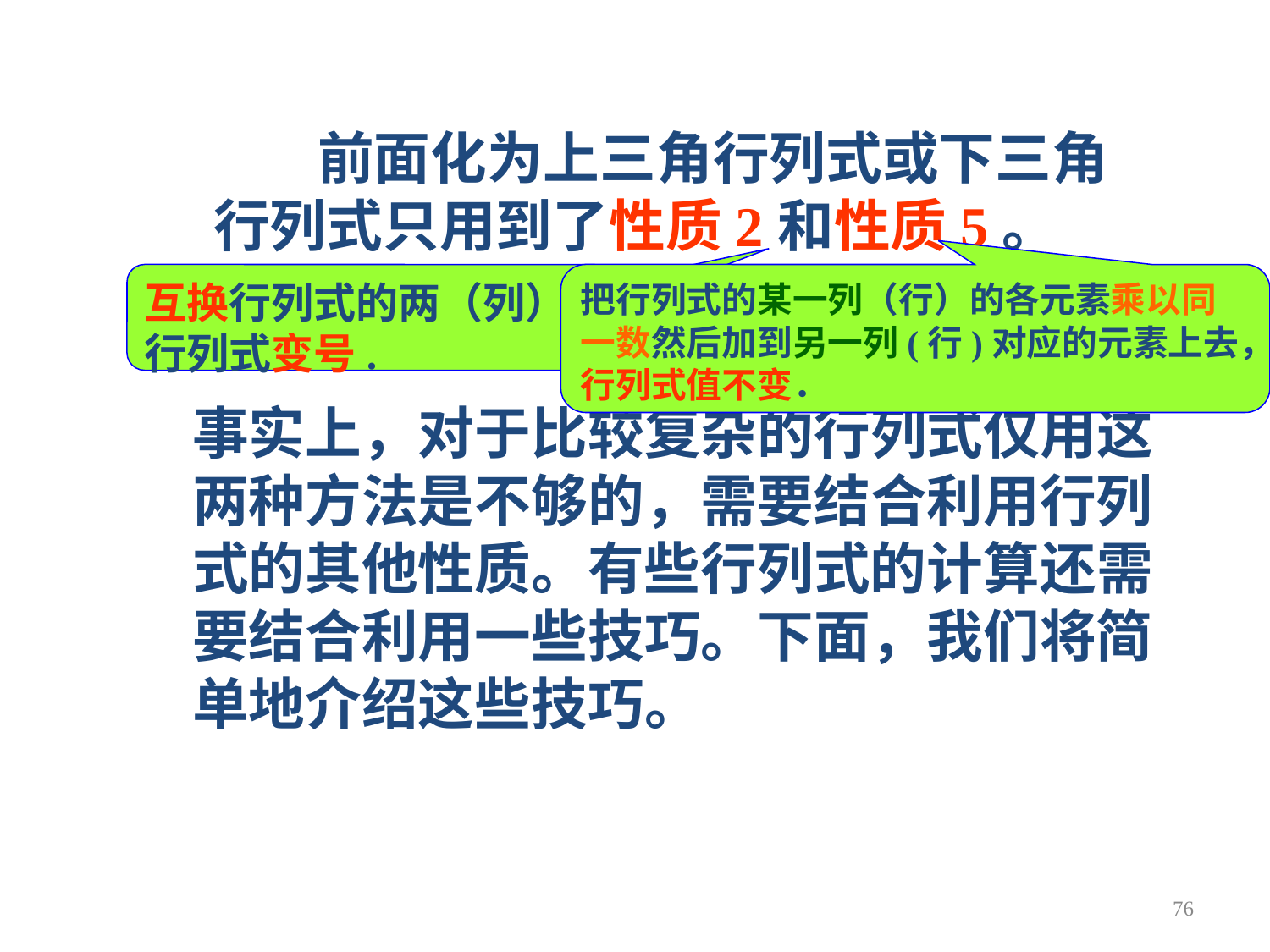

前面化为上三角行列式或下三角行列式只用到了性质2和性质5。
互换行列式的两（列）,行列式变号.
把行列式的某一列（行）的各元素乘以同一数然后加到另一列(行)对应的元素上去，行列式值不变．
事实上，对于比较复杂的行列式仅用这两种方法是不够的，需要结合利用行列式的其他性质。有些行列式的计算还需要结合利用一些技巧。下面，我们将简单地介绍这些技巧。
76